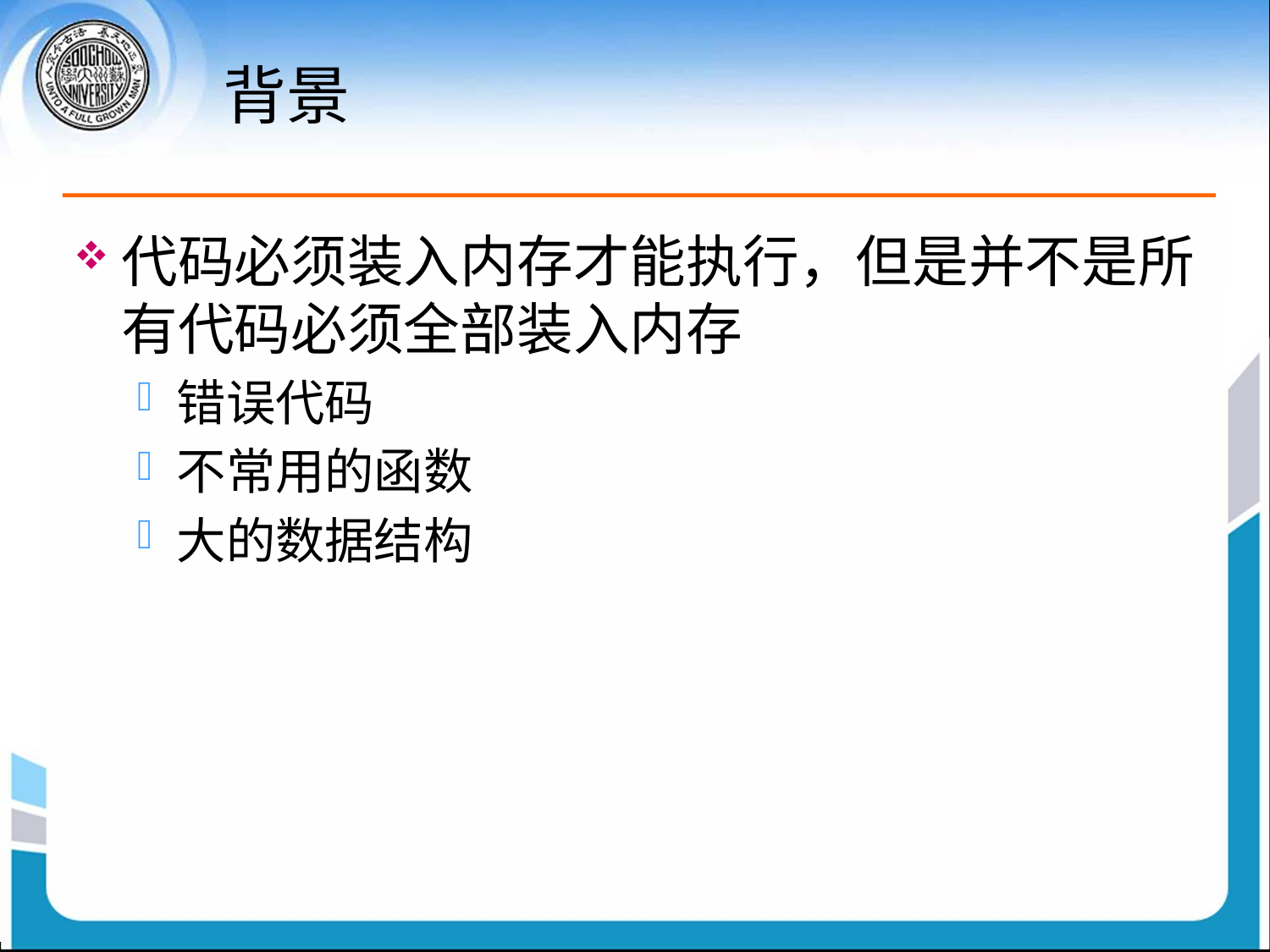

# 背景
代码必须装入内存才能执行，但是并不是所有代码必须全部装入内存
错误代码
不常用的函数
大的数据结构